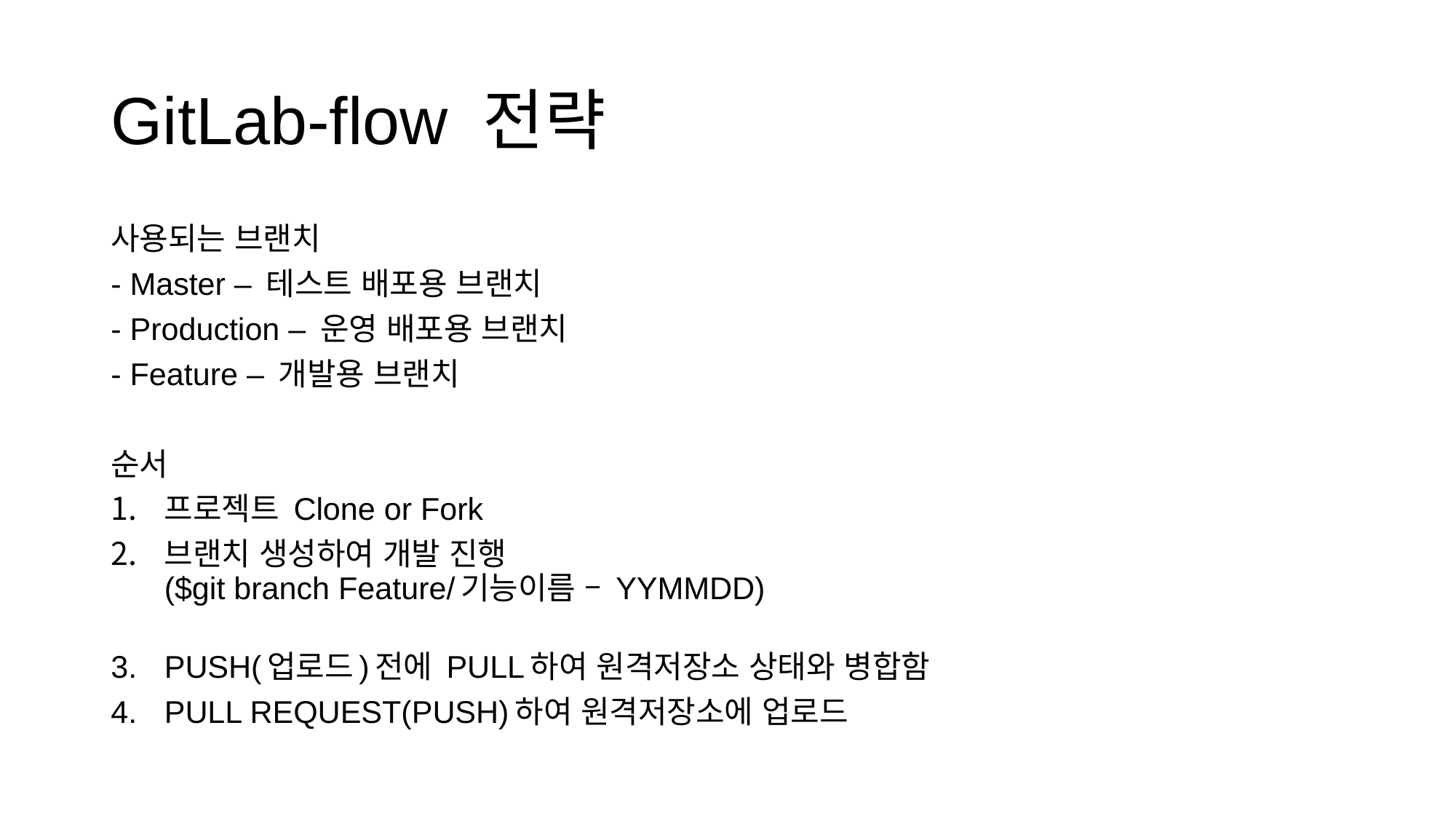

# GitLab-flow 전략
사용되는 브랜치
- Master – 테스트 배포용 브랜치
- Production – 운영 배포용 브랜치
- Feature – 개발용 브랜치

순서
프로젝트 Clone or Fork
브랜치 생성하여 개발 진행
($git branch Feature/기능이름 – YYMMDD)
PUSH(업로드)전에 PULL하여 원격저장소 상태와 병합함
PULL REQUEST(PUSH)하여 원격저장소에 업로드